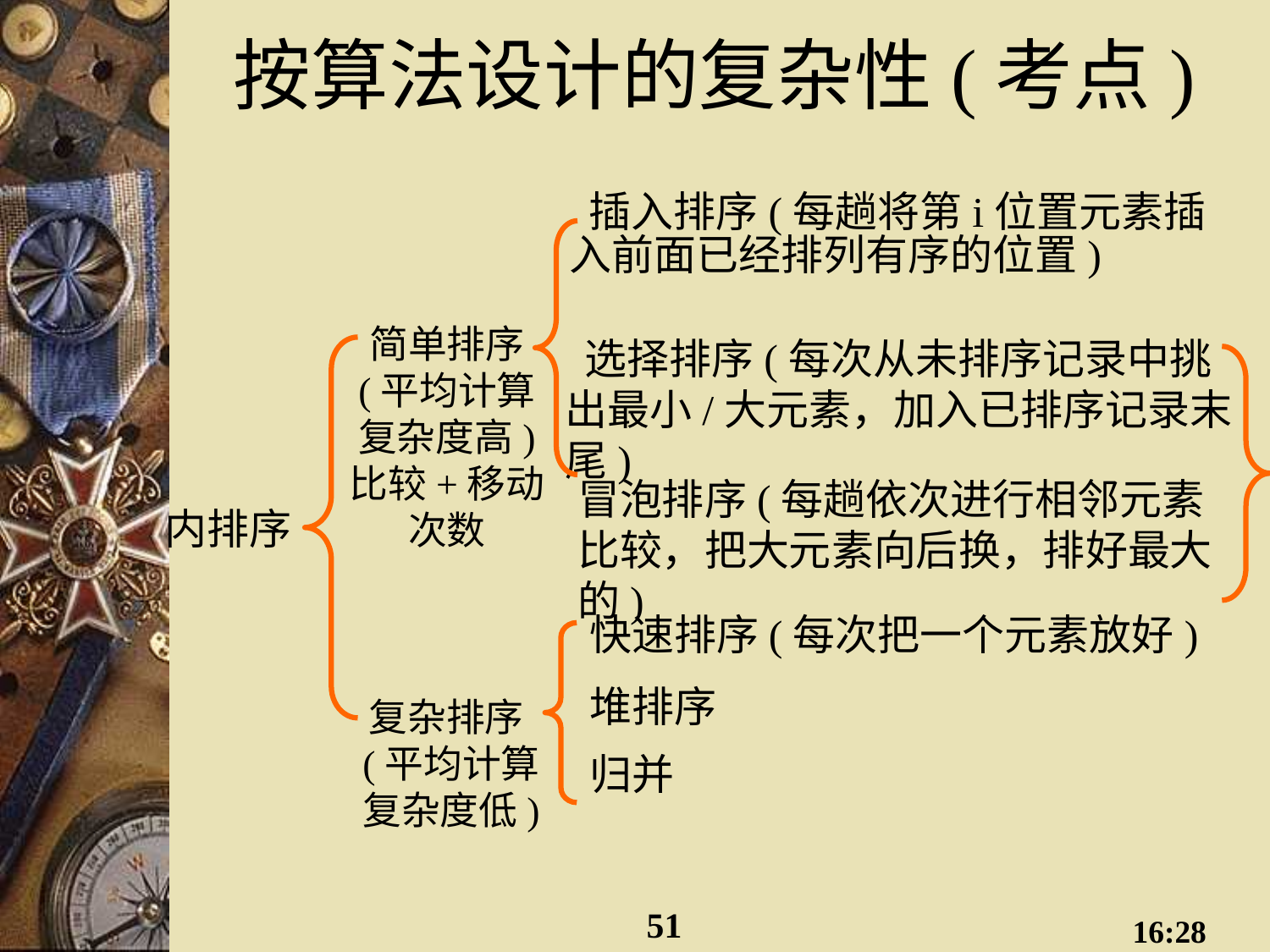

# 按算法设计的复杂性(考点)
 插入排序(每趟将第i位置元素插入前面已经排列有序的位置)

简单排序 (平均计算复杂度高) 比较+移动次数
 选择排序(每次从未排序记录中挑出最小/大元素，加入已排序记录末尾)

冒泡排序(每趟依次进行相邻元素比较，把大元素向后换，排好最大的)
内排序
快速排序(每次把一个元素放好)

堆排序
复杂排序(平均计算复杂度低)
归并